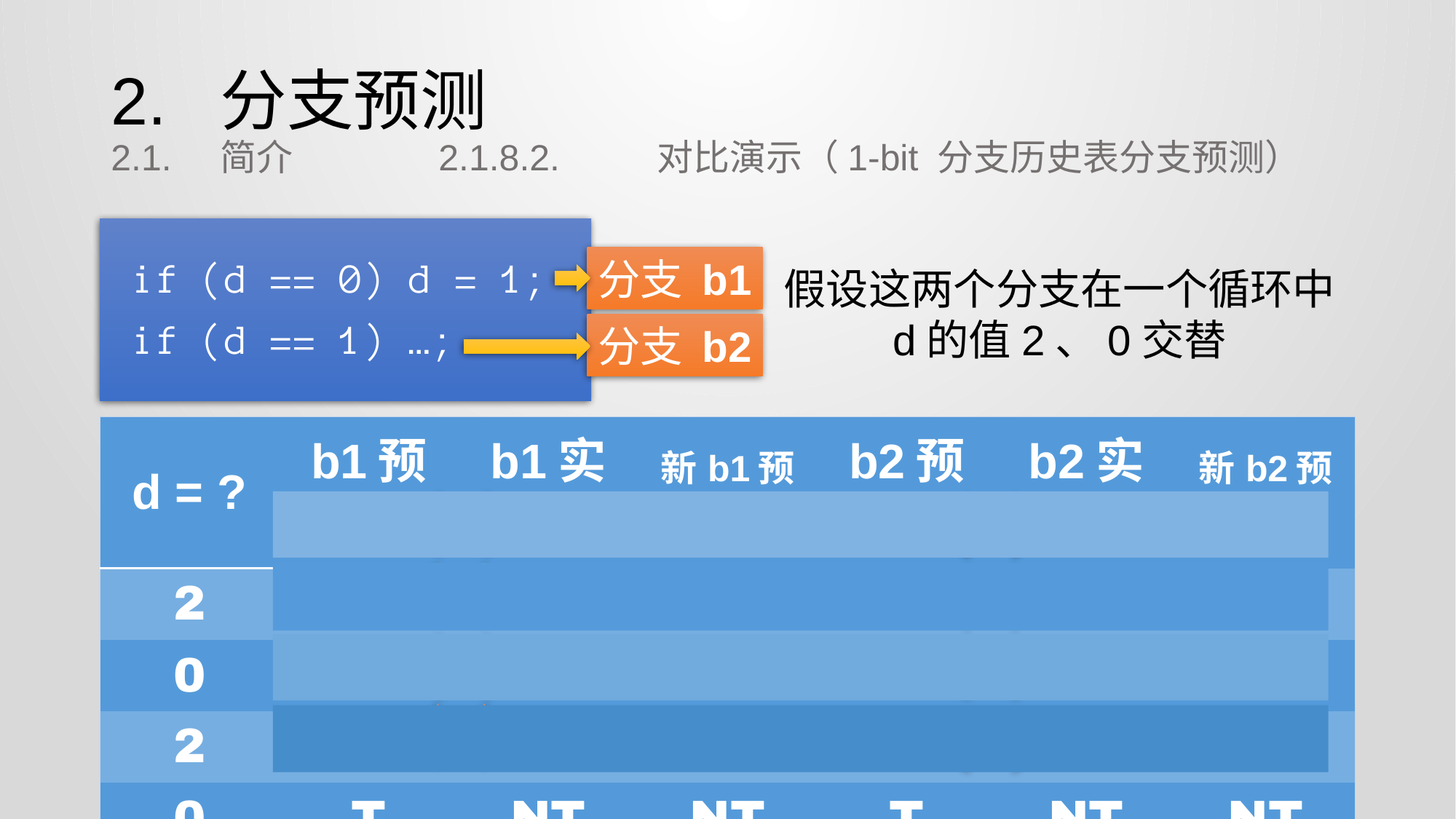

# 2.	分支预测 2.1.	简介		2.1.8.2.	对比演示（1-bit 分支历史表分支预测）
if (d == 0) d = 1;
if (d == 1) …;
分支 b1
假设这两个分支在一个循环中
d的值2、0交替

分支 b2

| d = ? | b1预测 | b1实际 | 新b1预测 | b2预测 | b2实际 | 新b2预测 |
| --- | --- | --- | --- | --- | --- | --- |
| 2 | NT | T | T | NT | T | T |
| 0 | T | NT | NT | T | NT | NT |
| 2 | NT | T | T | NT | T | T |
| 0 | T | NT | NT | T | NT | NT |

错
错
错

错

错
错
错

错